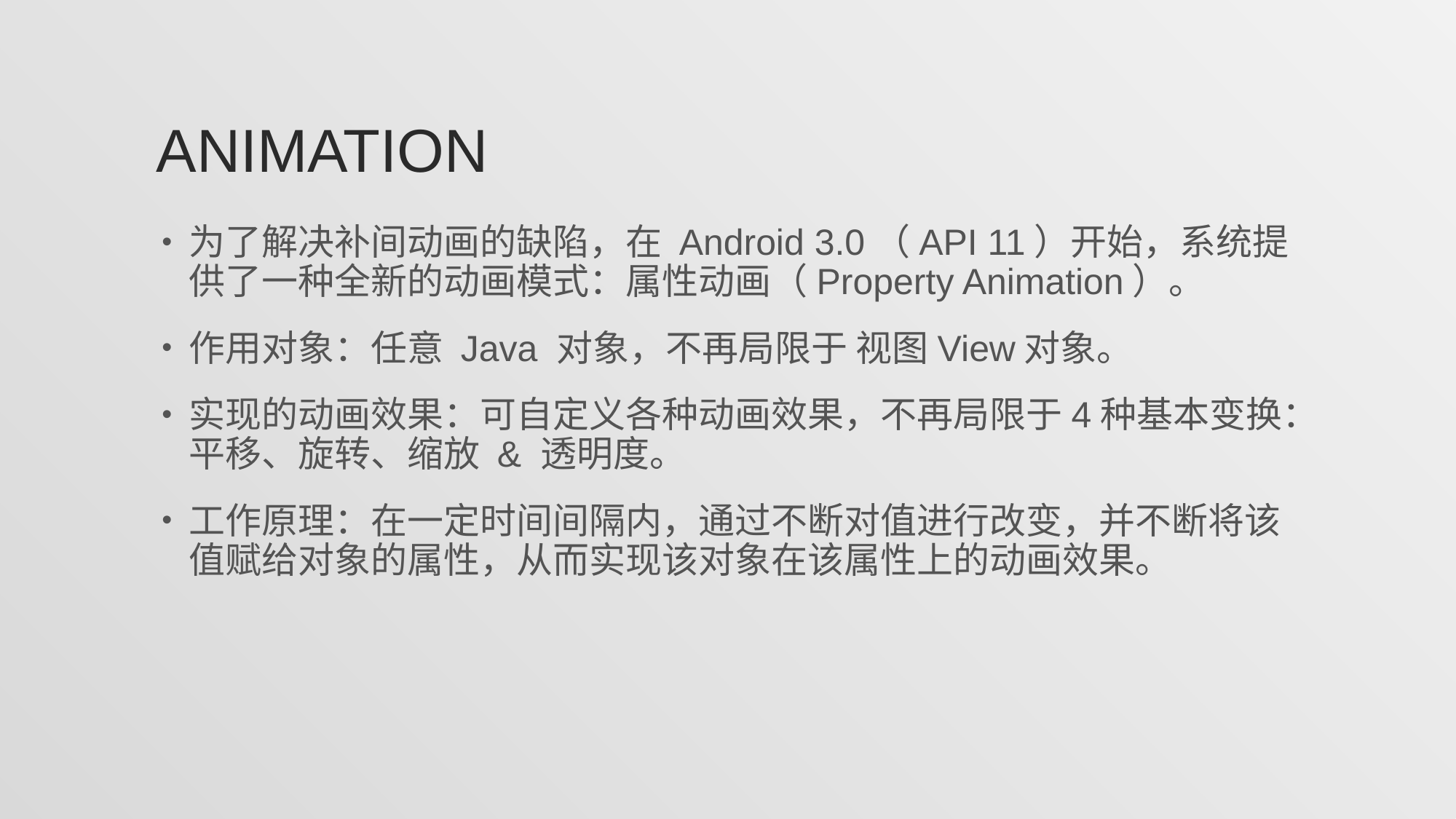

# animation
为了解决补间动画的缺陷，在 Android 3.0（API 11）开始，系统提供了一种全新的动画模式：属性动画（Property Animation）。
作用对象：任意 Java 对象，不再局限于 视图View对象。
实现的动画效果：可自定义各种动画效果，不再局限于4种基本变换：平移、旋转、缩放 & 透明度。
工作原理：在一定时间间隔内，通过不断对值进行改变，并不断将该值赋给对象的属性，从而实现该对象在该属性上的动画效果。